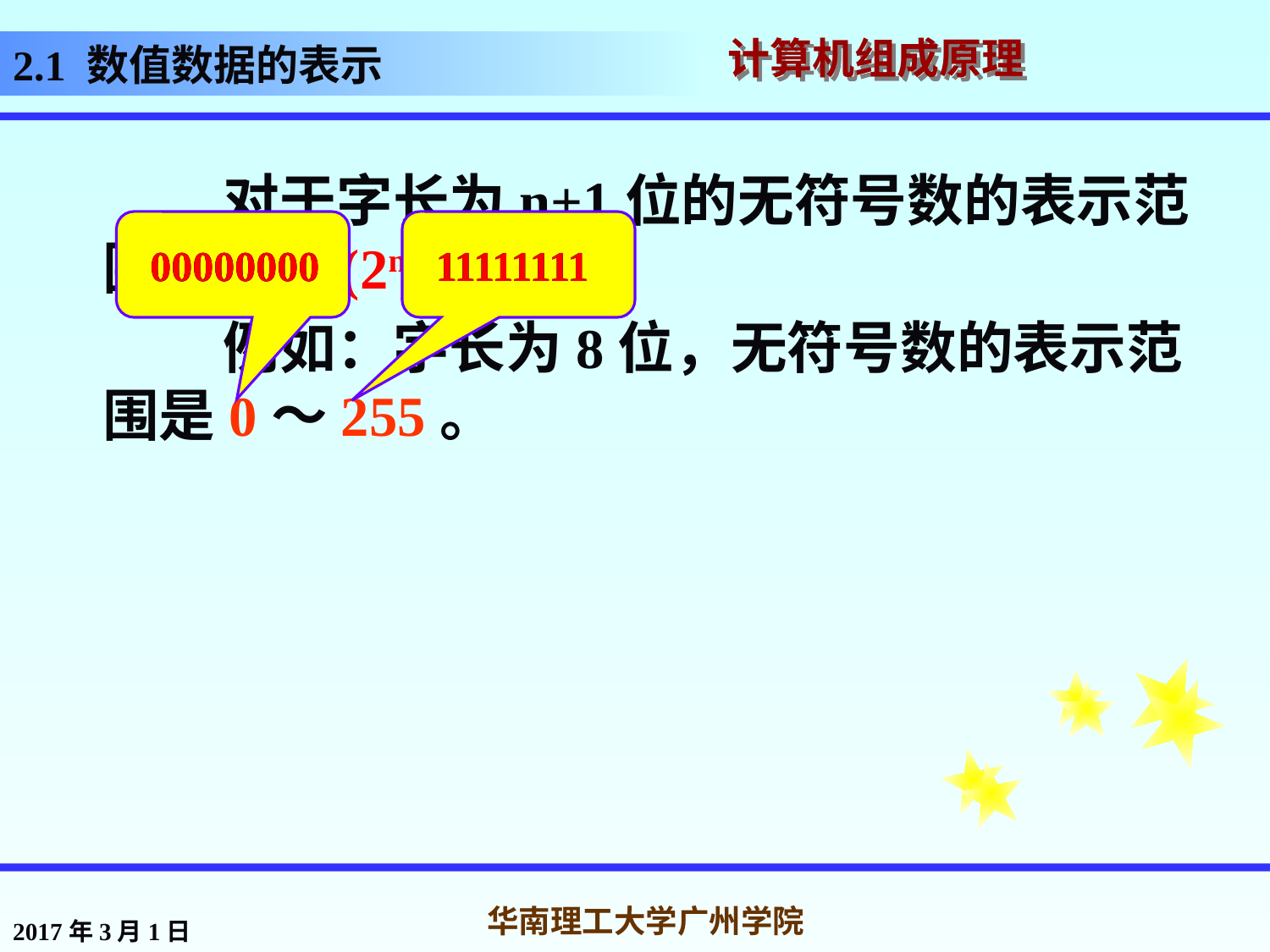

2.1 数值数据的表示
            对于字长为n+1位的无符号数的表示范围是0～(2n+1-1)。
            例如：字长为8位，无符号数的表示范围是0～255。

00000000
00000000
00000000
11111111
11111111
11111111
2017年3月1日
华南理工大学广州学院